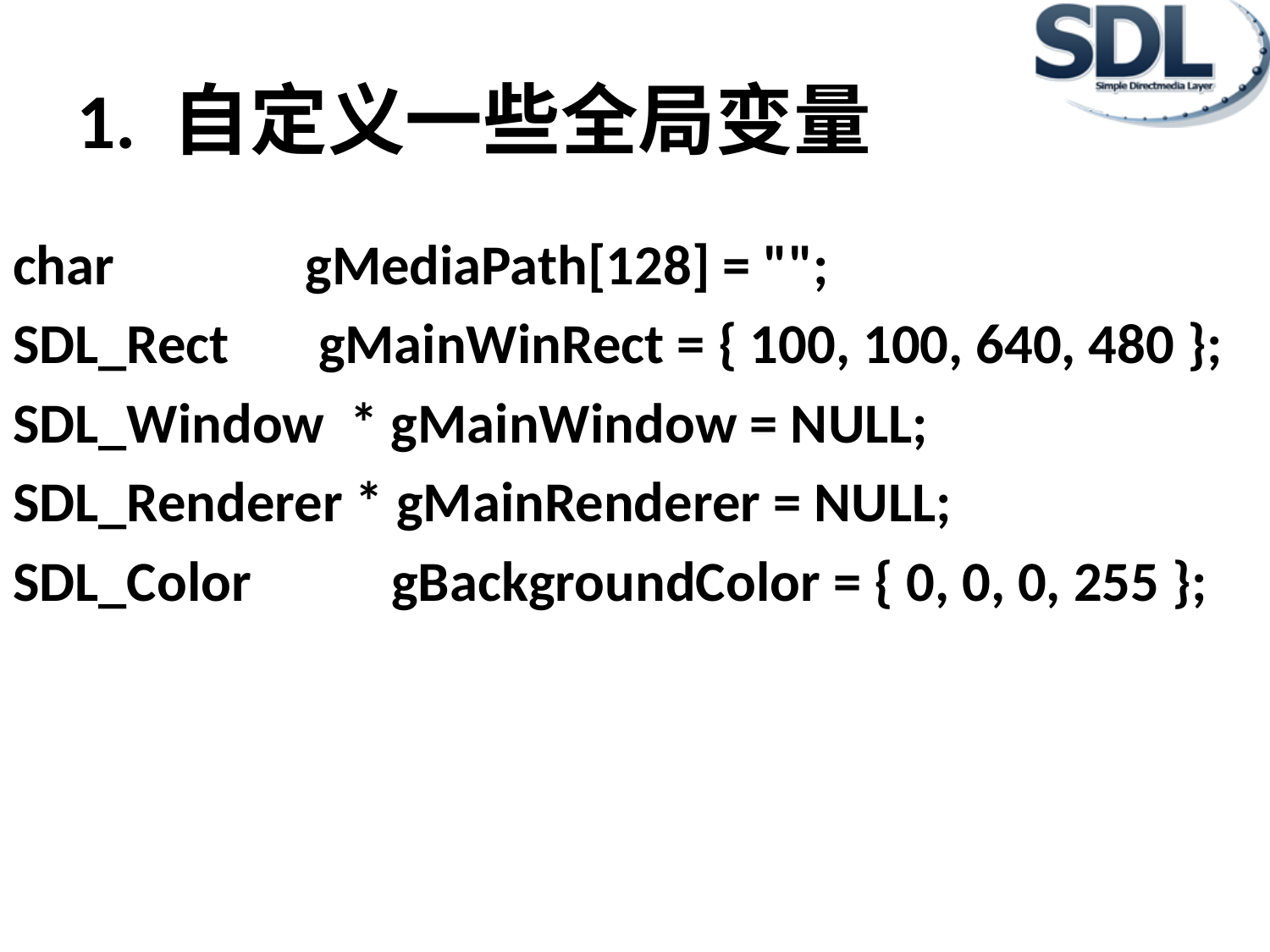

# 1. 自定义一些全局变量
char               gMediaPath[128] = "";
SDL_Rect       gMainWinRect = { 100, 100, 640, 480 };
SDL_Window  * gMainWindow = NULL;
SDL_Renderer * gMainRenderer = NULL;
SDL_Color           gBackgroundColor = { 0, 0, 0, 255 };